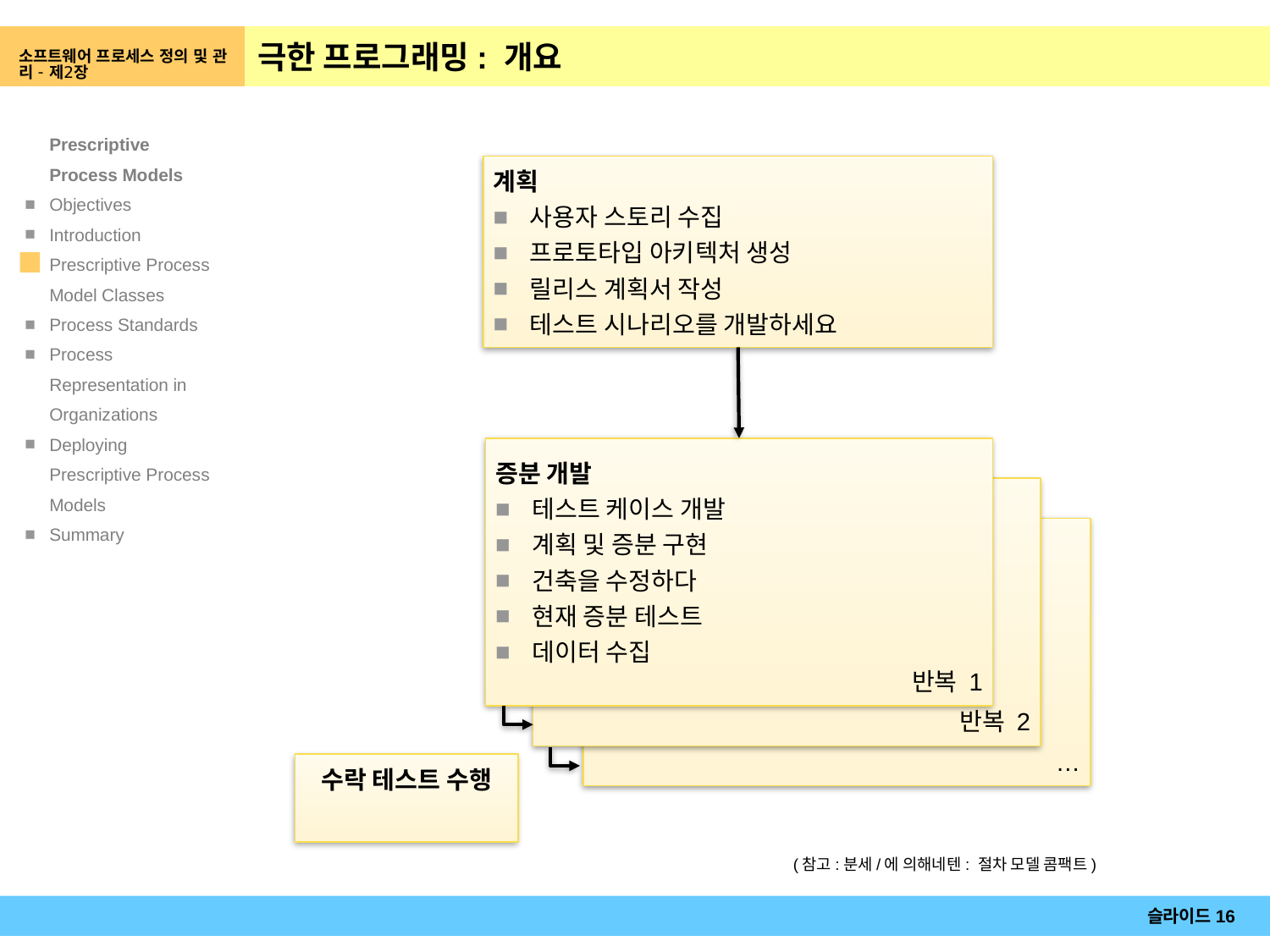

소프트웨어 프로세스 정의 및 관리 - 제2장
# 극한 프로그래밍: 개요
계획
사용자 스토리 수집
프로토타입 아키텍처 생성
릴리스 계획서 작성
테스트 시나리오를 개발하세요

증분 개발
테스트 케이스 개발
계획 및 증분 구현
건축을 수정하다
현재 증분 테스트
데이터 수집
반복 1
반복 2
…

수락 테스트 수행
(참고:분세/에 의해네텐: 절차 모델 콤팩트)
슬라이드16